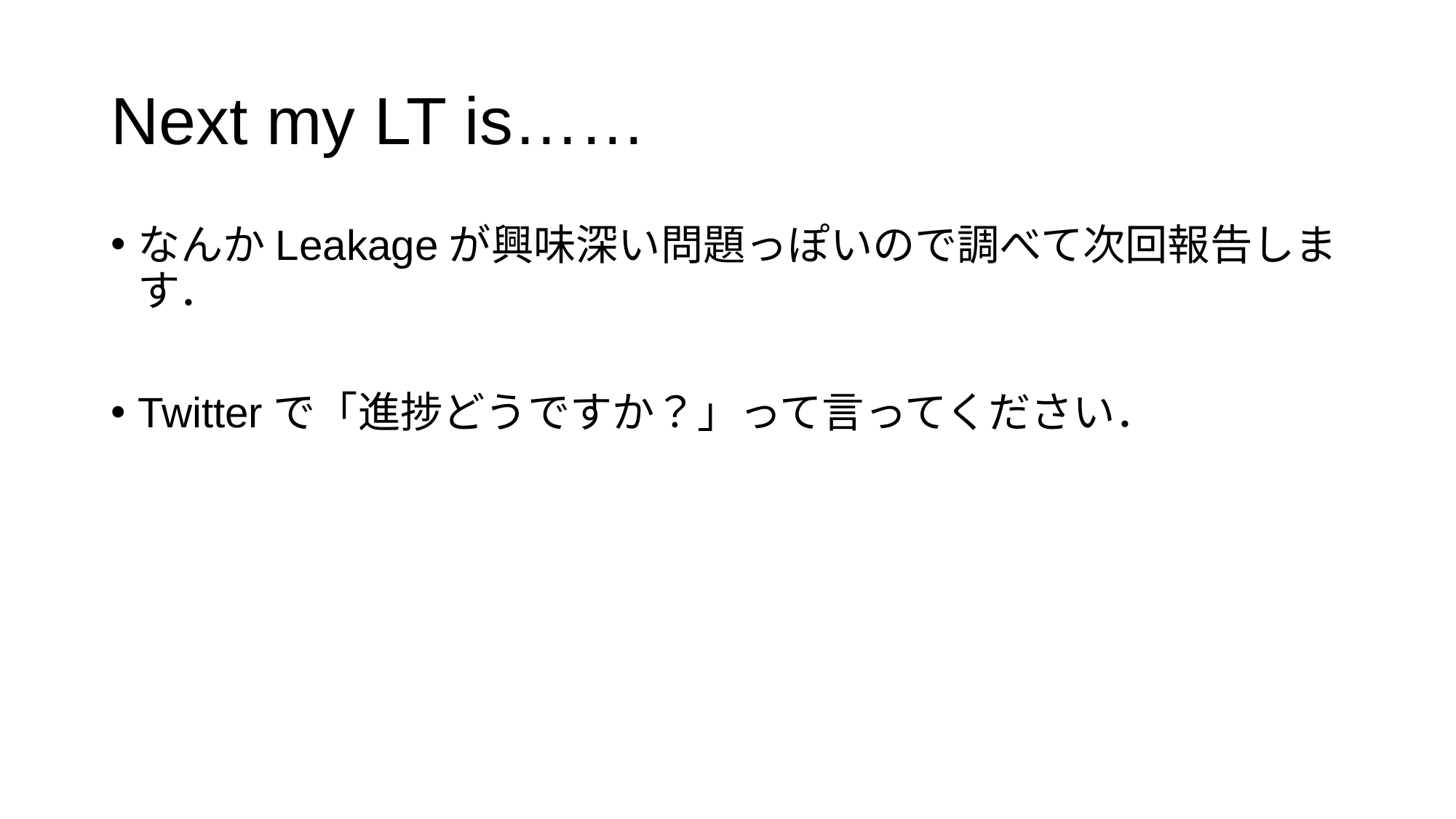

# Next my LT is……
なんかLeakageが興味深い問題っぽいので調べて次回報告します．

Twitterで「進捗どうですか？」って言ってください．